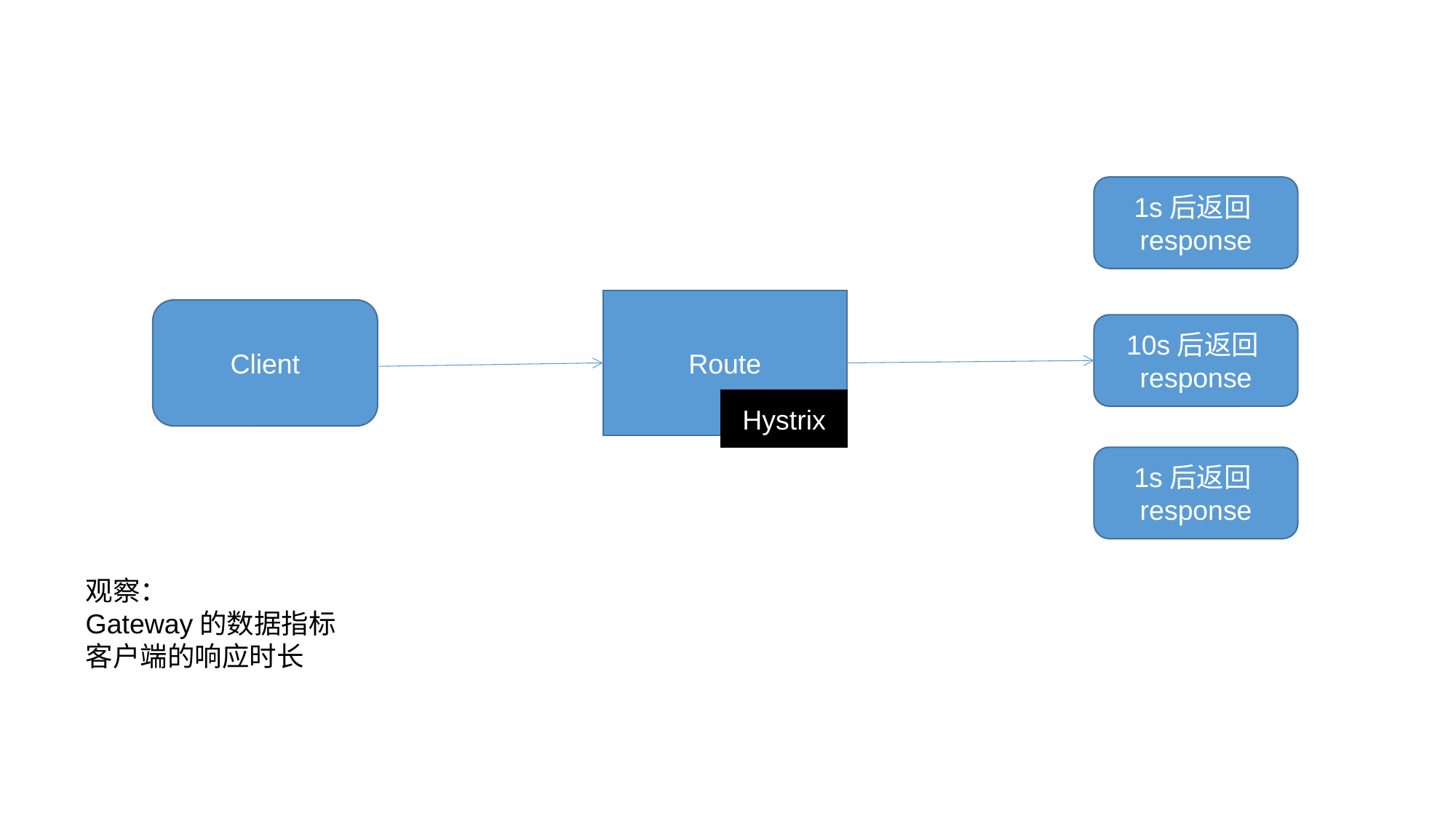

1s后返回response
Route
Client
10s后返回response
Hystrix
1s后返回response
观察：
Gateway的数据指标
客户端的响应时长